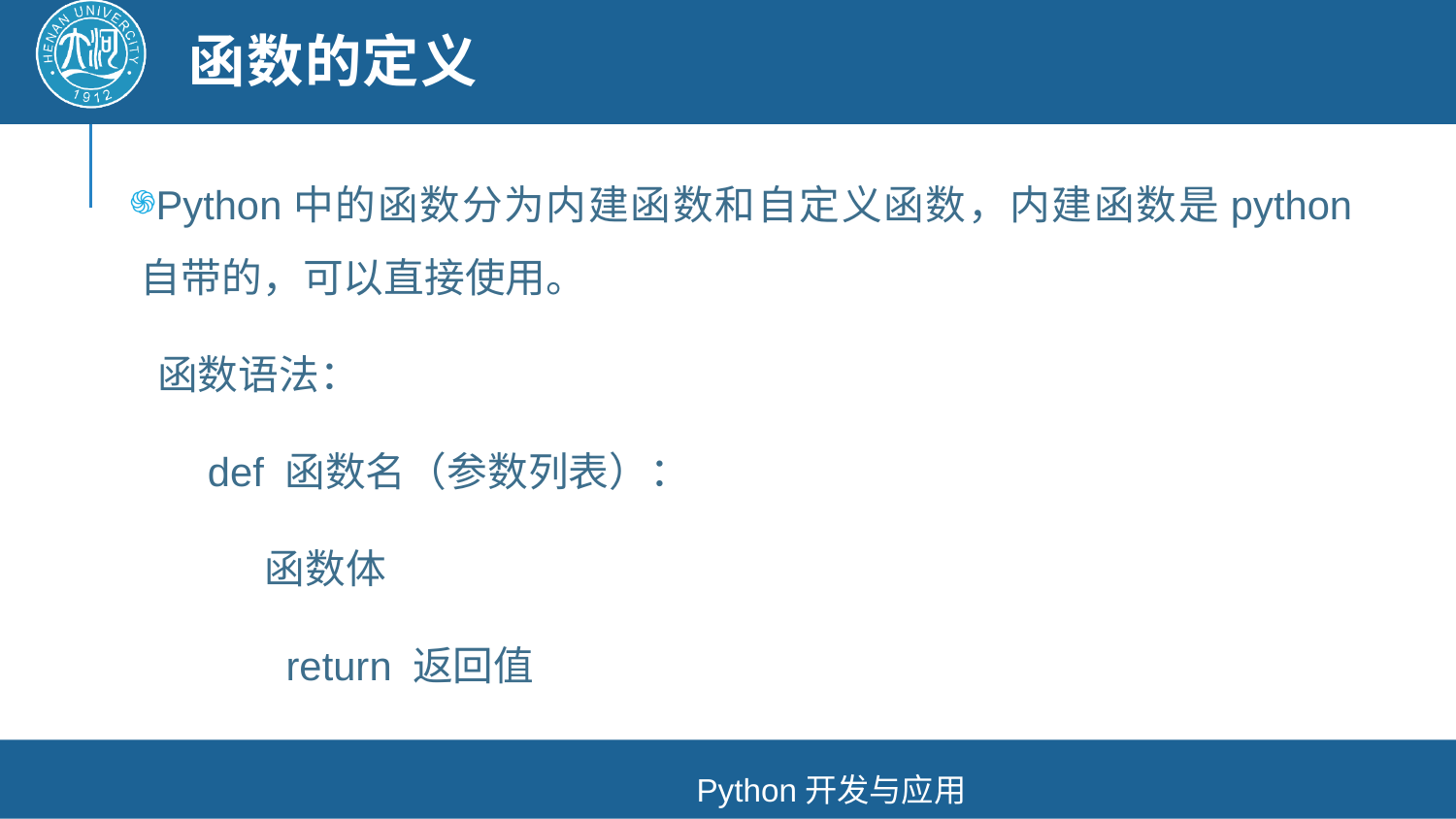

# 函数的定义
Python中的函数分为内建函数和自定义函数，内建函数是python自带的，可以直接使用。
  函数语法：
       def 函数名（参数列表）：
              函数体
              return 返回值

Python开发与应用
7